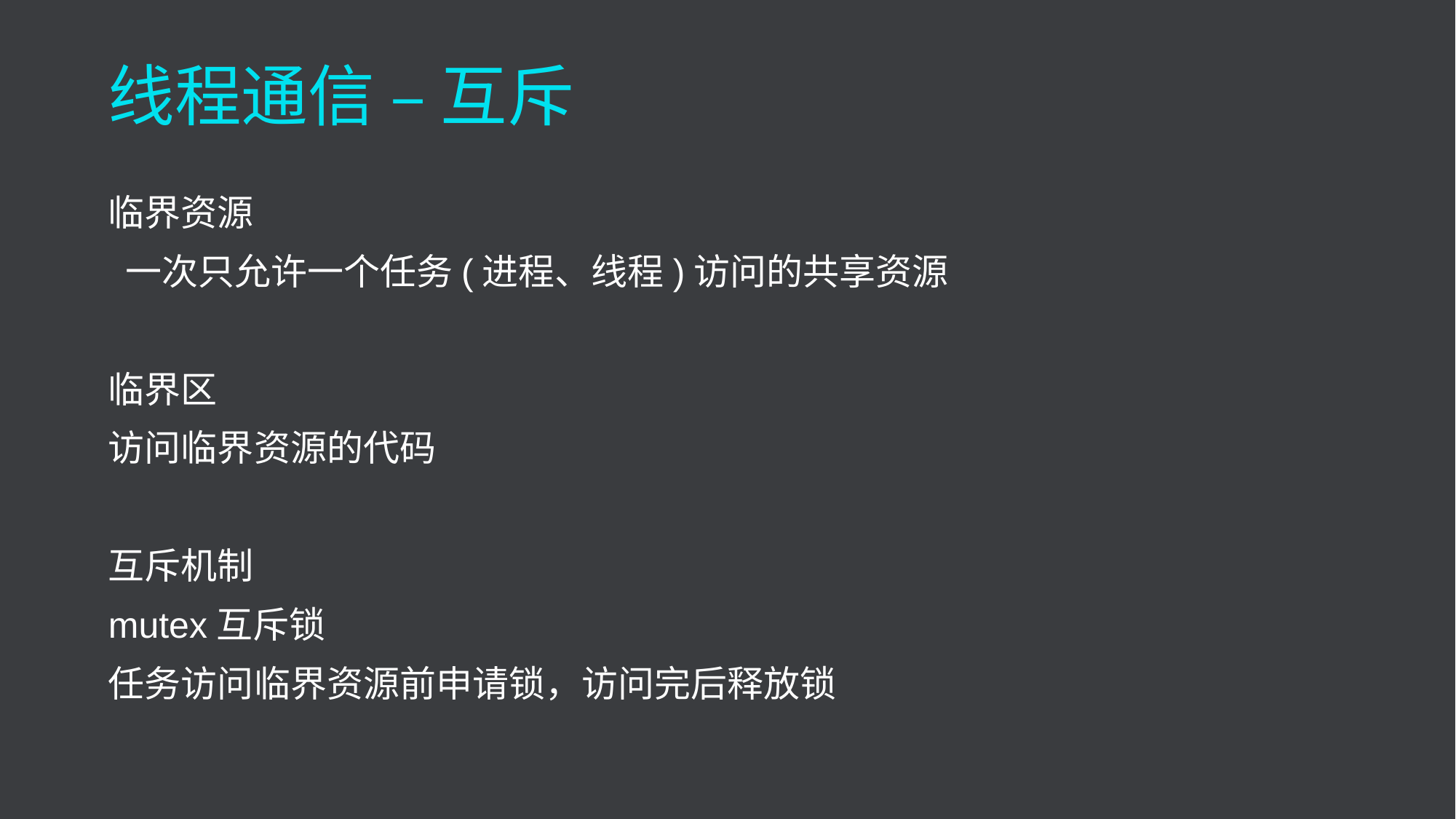

线程通信 – 互斥

临界资源
 一次只允许一个任务(进程、线程)访问的共享资源

临界区
访问临界资源的代码

互斥机制
mutex互斥锁
任务访问临界资源前申请锁，访问完后释放锁